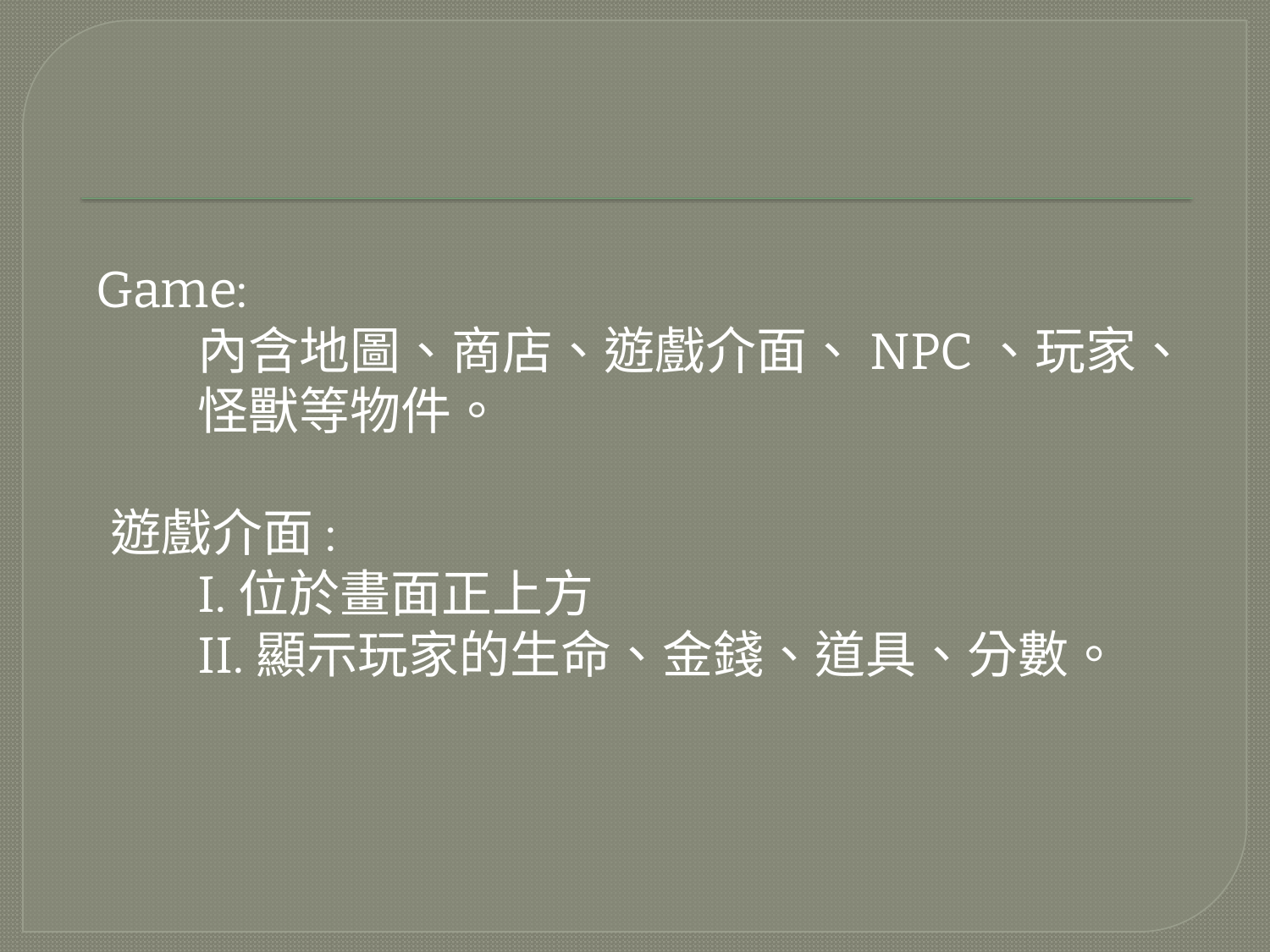

Game:
	內含地圖、商店、遊戲介面、NPC、玩家、 	怪獸等物件。

  遊戲介面:
 	I.位於畫面正上方
 	II.顯示玩家的生命、金錢、道具、分數。